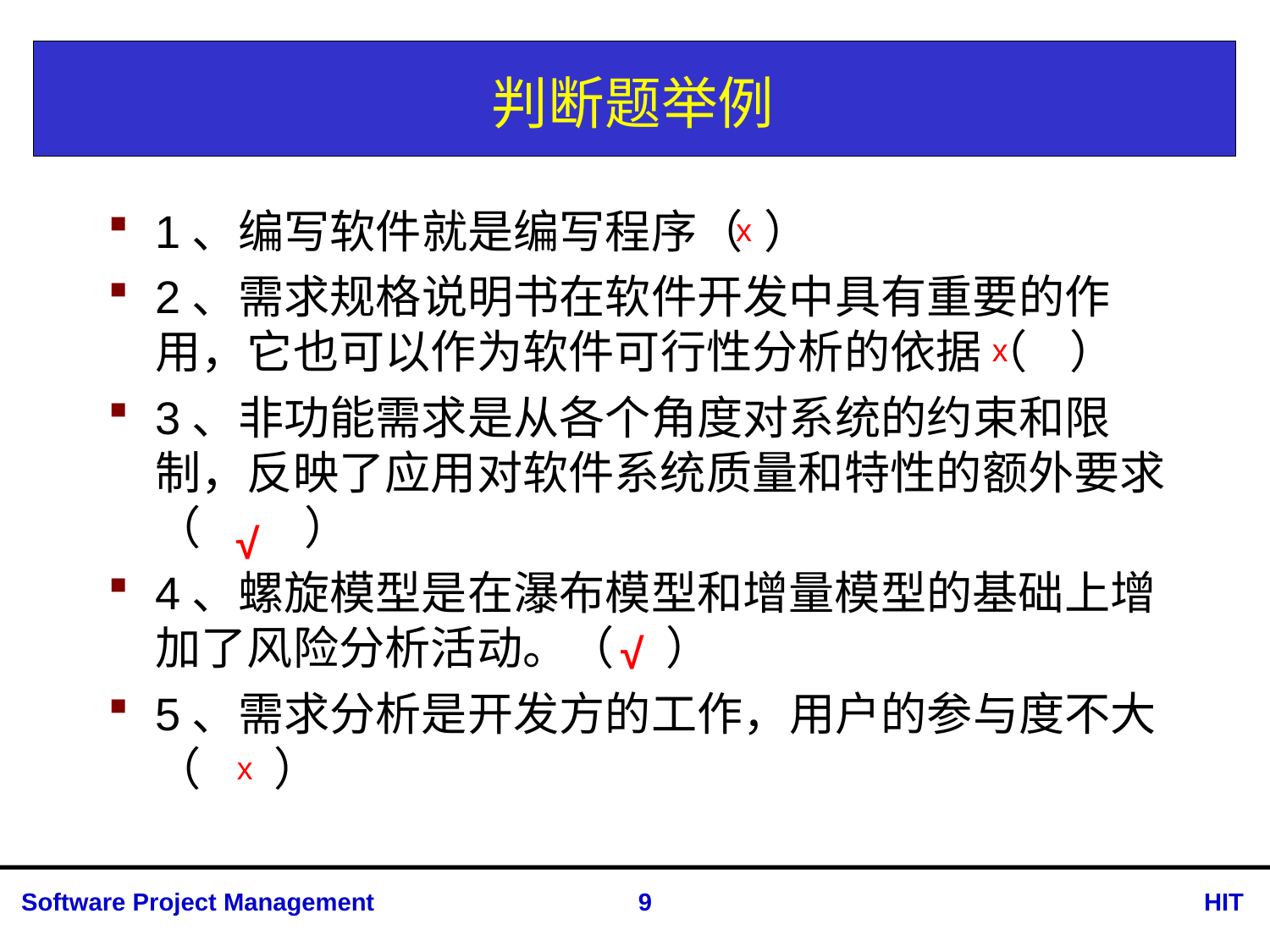

# 判断题举例
1、编写软件就是编写程序（  ）
2、需求规格说明书在软件开发中具有重要的作用，它也可以作为软件可行性分析的依据（    ）
3、非功能需求是从各个角度对系统的约束和限制，反映了应用对软件系统质量和特性的额外要求  （          ）
4、螺旋模型是在瀑布模型和增量模型的基础上增加了风险分析活动。（     ）
5、需求分析是开发方的工作，用户的参与度不大（       ）

x
x
√
√
x